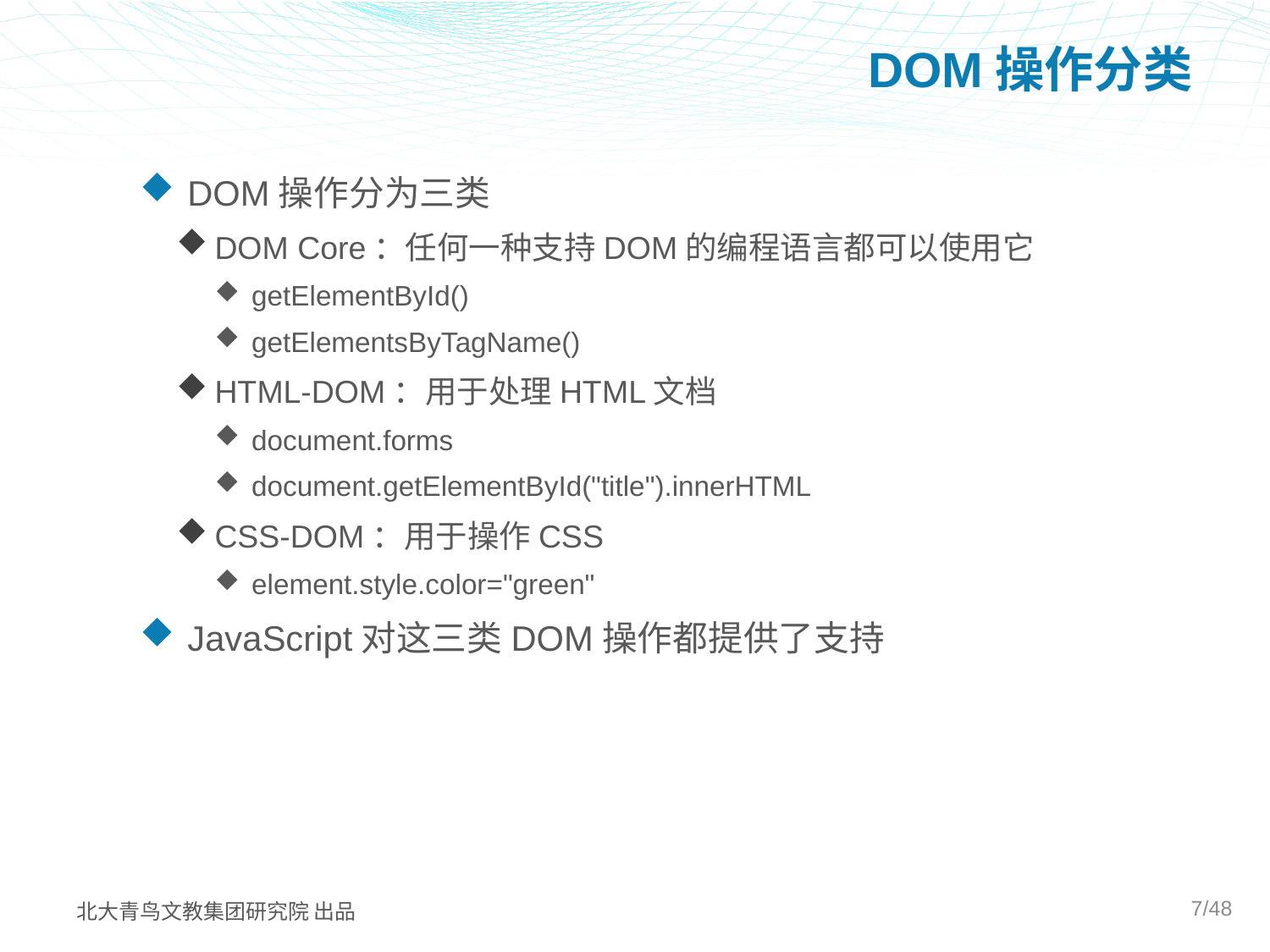

# DOM操作分类
DOM操作分为三类
DOM Core：任何一种支持DOM的编程语言都可以使用它
getElementById()
getElementsByTagName()
HTML-DOM：用于处理HTML文档
document.forms
document.getElementById("title").innerHTML
CSS-DOM：用于操作CSS
element.style.color="green"
JavaScript对这三类DOM操作都提供了支持

7/48